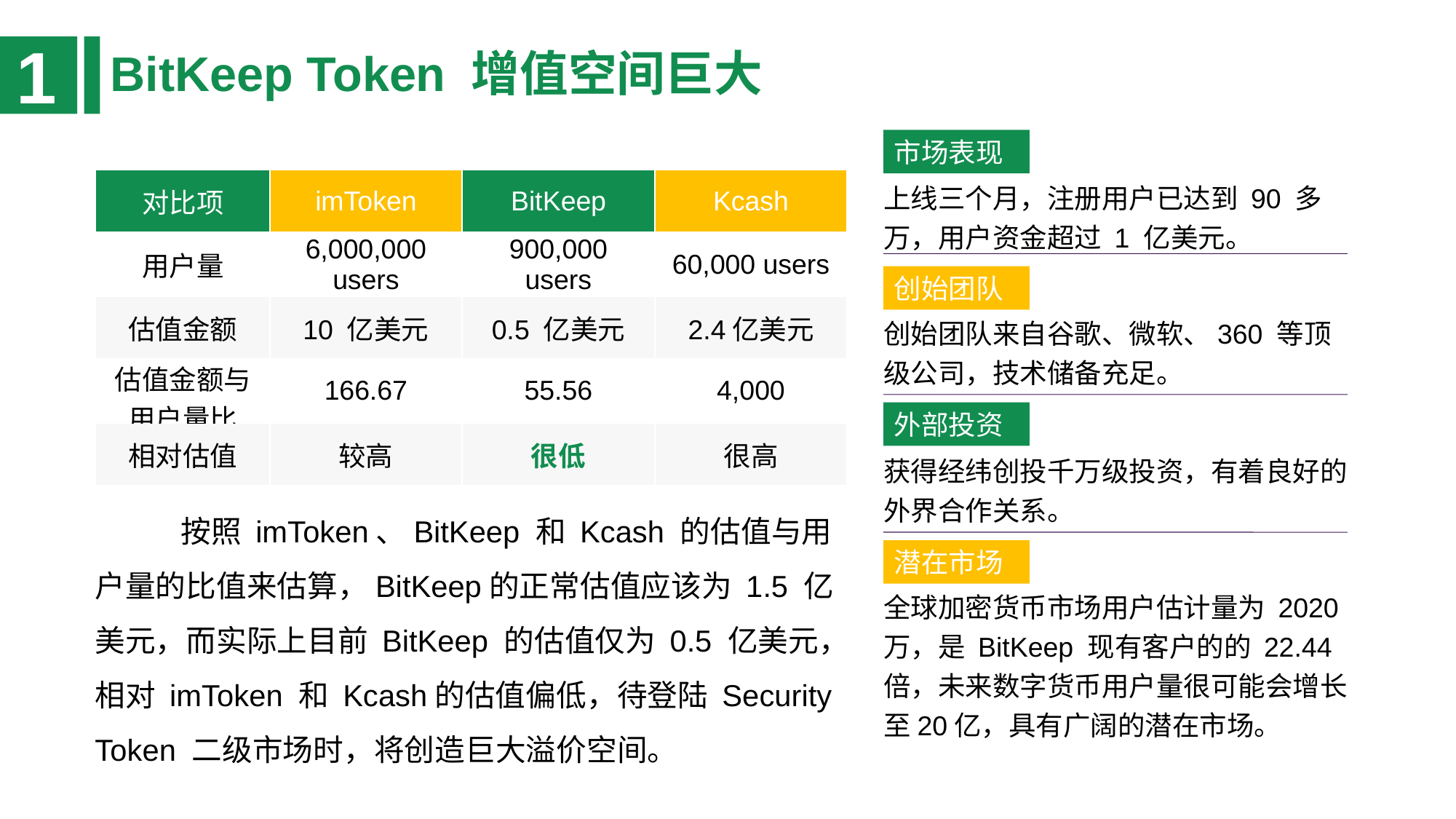

1

BitKeep Token 增值空间巨大
市场表现
| 对比项 | imToken | BitKeep | Kcash |
| --- | --- | --- | --- |
| 用户量 | 6,000,000 users | 900,000 users | 60,000 users |
| 估值金额 | 10 亿美元 | 0.5 亿美元 | 2.4亿美元 |
| 估值金额与用户量比 | 166.67 | 55.56 | 4,000 |
| 相对估值 | 较高 | 很低 | 很高 |
上线三个月，注册用户已达到 90 多万，用户资金超过 1 亿美元。

创始团队
创始团队来自谷歌、微软、360 等顶级公司，技术储备充足。

外部投资
获得经纬创投千万级投资，有着良好的外界合作关系。
按照 imToken、BitKeep 和 Kcash 的估值与用户量的比值来估算，BitKeep的正常估值应该为 1.5 亿美元，而实际上目前 BitKeep 的估值仅为 0.5 亿美元，相对 imToken 和 Kcash的估值偏低，待登陆 Security Token 二级市场时，将创造巨大溢价空间。

潜在市场
全球加密货币市场用户估计量为 2020万，是 BitKeep 现有客户的的 22.44 倍，未来数字货币用户量很可能会增长至20亿，具有广阔的潜在市场。